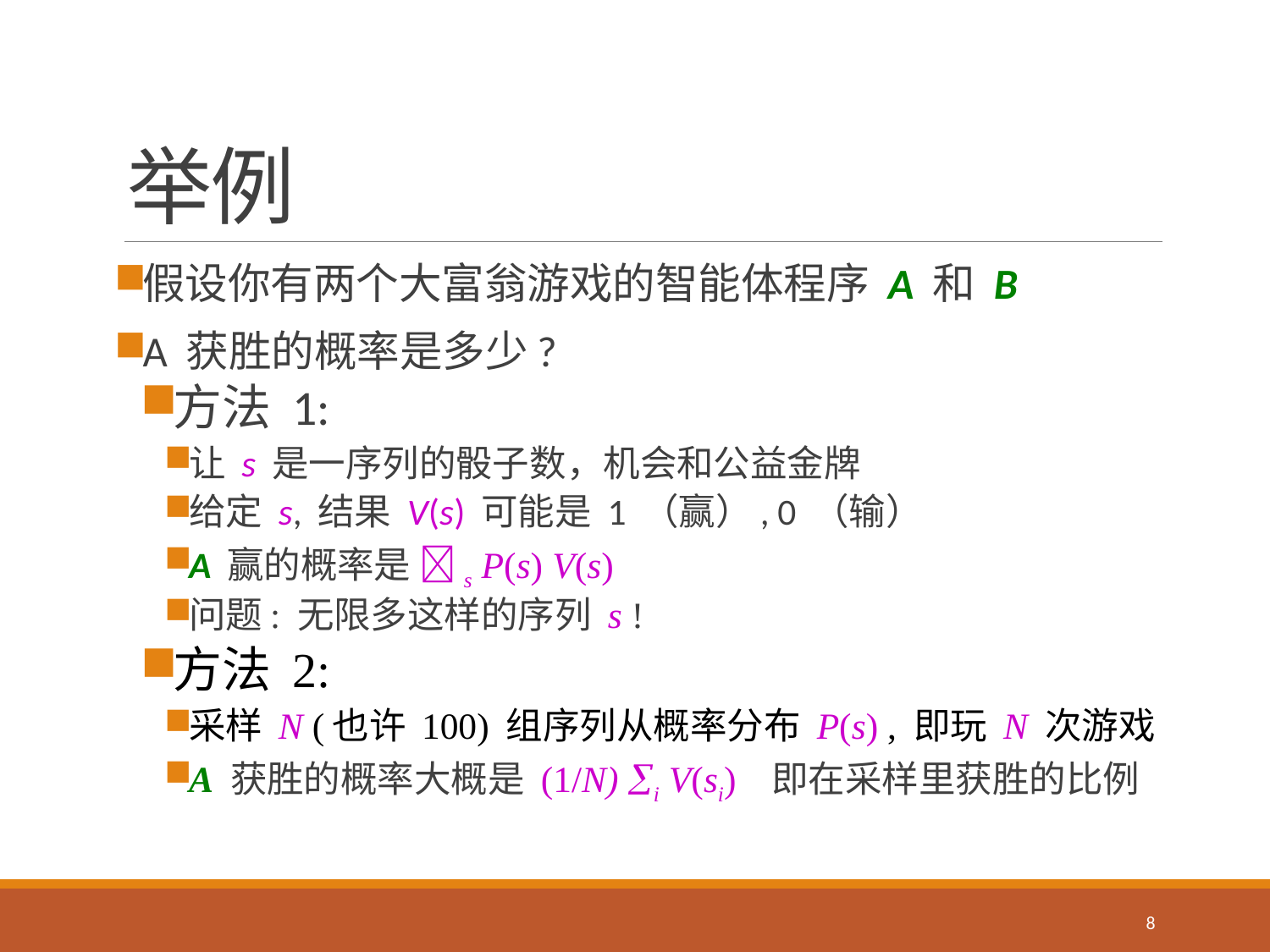

# 举例
假设你有两个大富翁游戏的智能体程序 A 和 B
A 获胜的概率是多少?
方法 1:
让 s 是一序列的骰子数，机会和公益金牌
给定 s, 结果 V(s) 可能是 1 （赢）, 0 （输）
A 赢的概率是 ∑s P(s) V(s)
问题: 无限多这样的序列 s !
方法 2:
采样 N (也许 100) 组序列从概率分布 P(s) , 即玩 N 次游戏
A 获胜的概率大概是 (1/N) ∑i V(si)   即在采样里获胜的比例

8